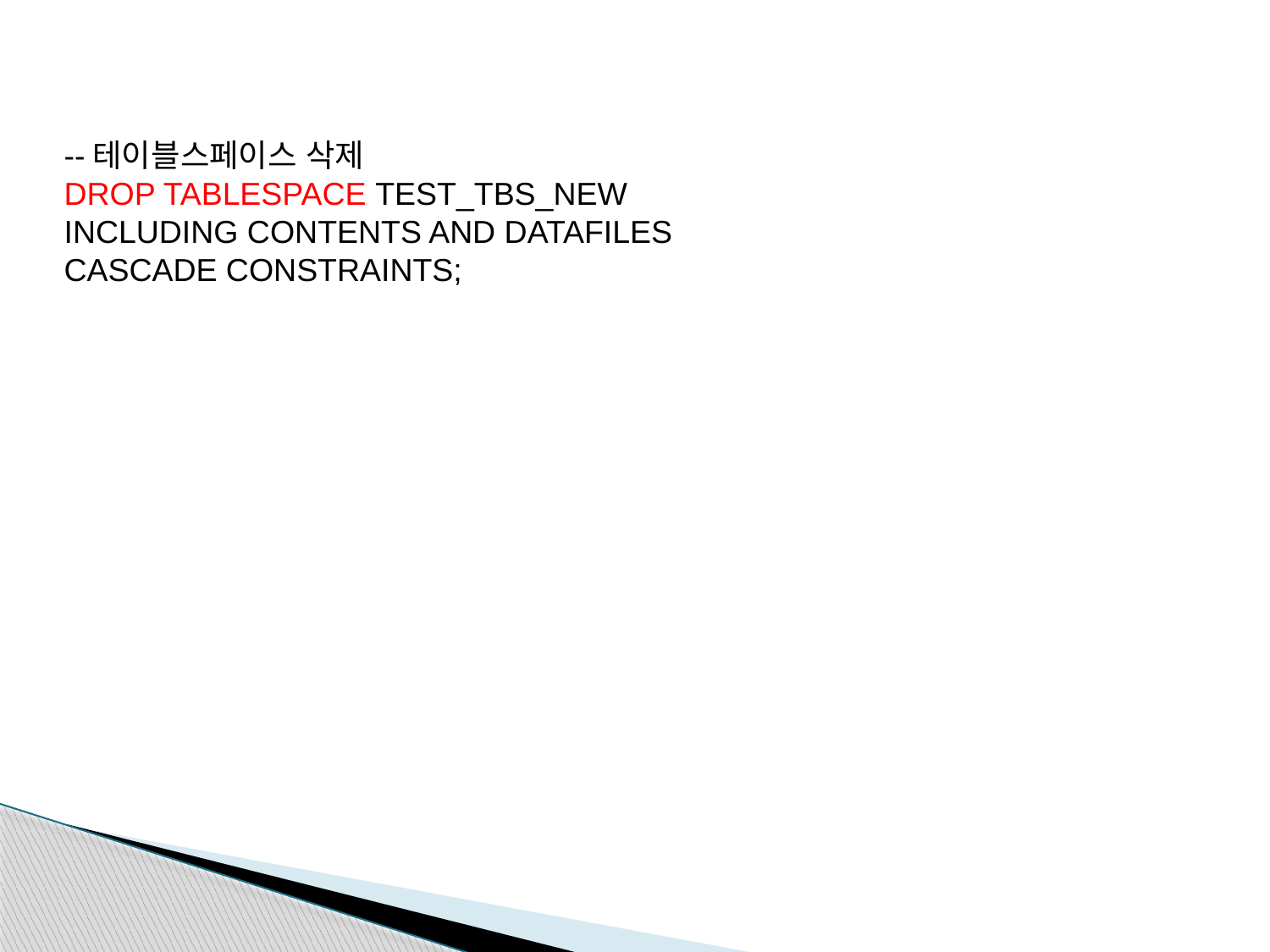

--테이블스페이스 삭제
DROP TABLESPACE TEST_TBS_NEW
INCLUDING CONTENTS AND DATAFILES
CASCADE CONSTRAINTS;